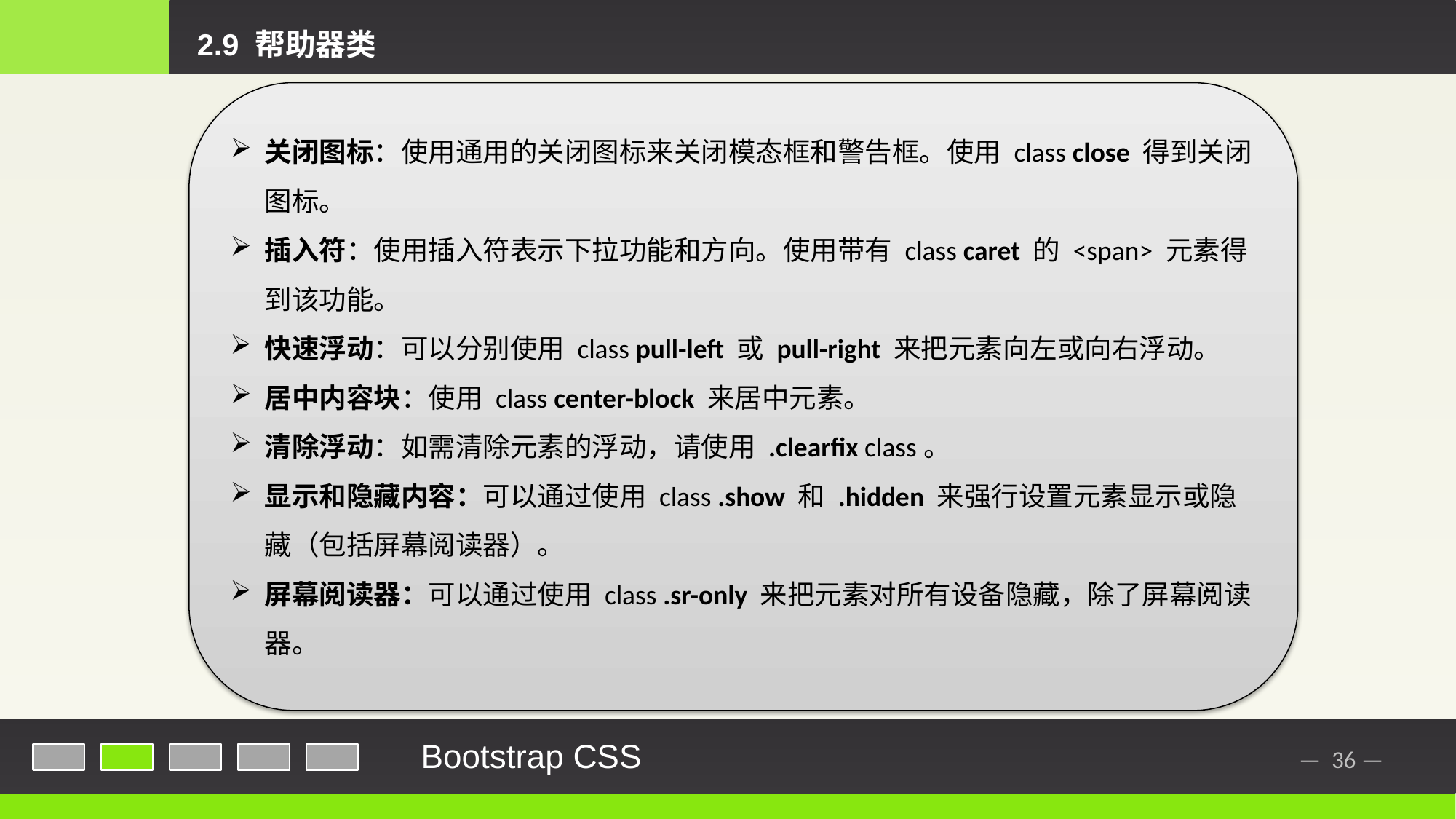

2.9 帮助器类
关闭图标：使用通用的关闭图标来关闭模态框和警告框。使用 class close 得到关闭图标。
插入符：使用插入符表示下拉功能和方向。使用带有 class caret 的 <span> 元素得到该功能。
快速浮动：可以分别使用 class pull-left 或 pull-right 来把元素向左或向右浮动。
居中内容块：使用 class center-block 来居中元素。
清除浮动：如需清除元素的浮动，请使用 .clearfix class。
显示和隐藏内容：可以通过使用 class .show 和 .hidden 来强行设置元素显示或隐藏（包括屏幕阅读器）。
屏幕阅读器：可以通过使用 class .sr-only 来把元素对所有设备隐藏，除了屏幕阅读器。